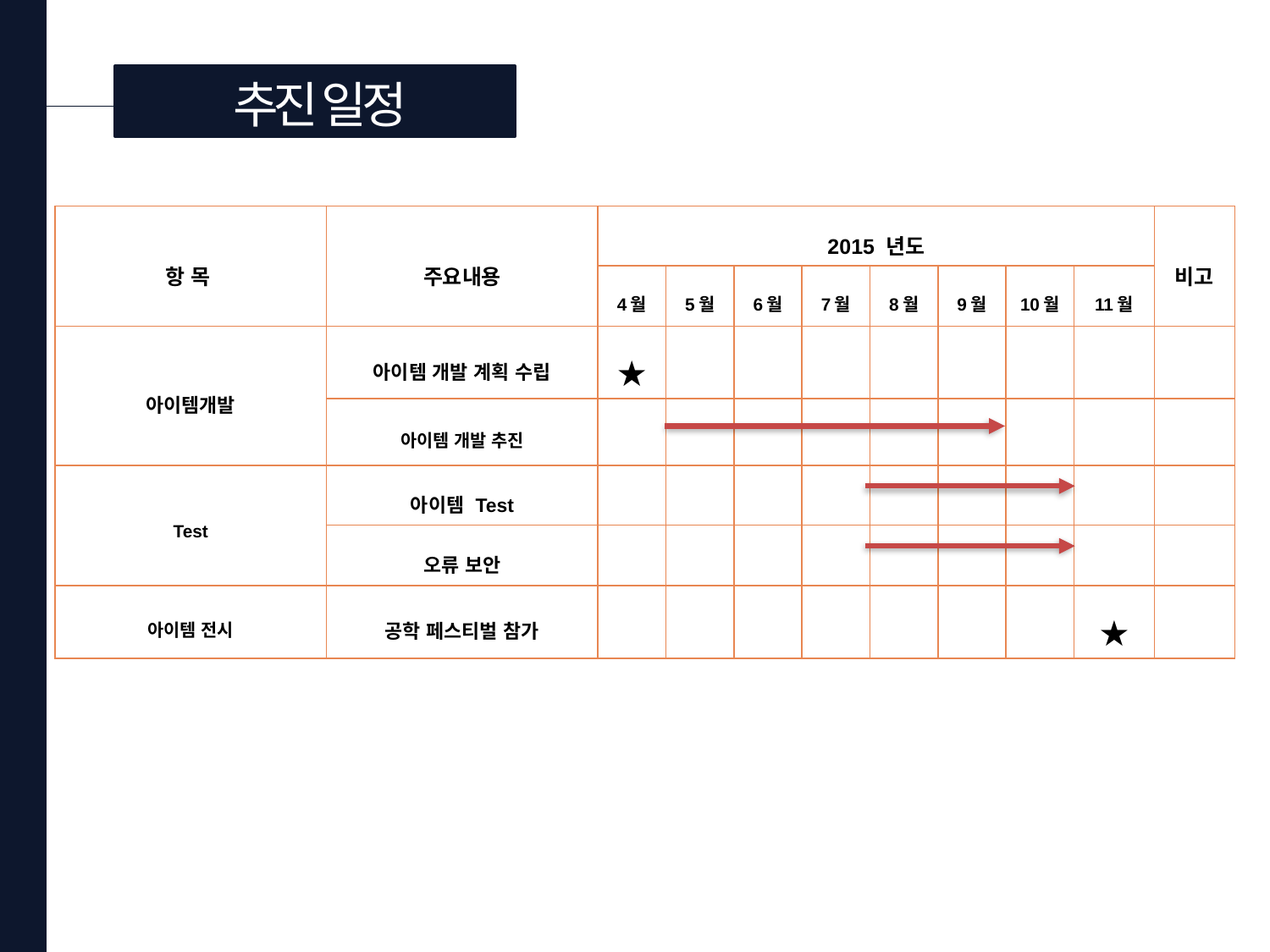

추진 일정
| 항 목 | 주요내용 | 2015 년도 |  |  |  |  |  |  |  | 비고 |
| --- | --- | --- | --- | --- | --- | --- | --- | --- | --- | --- |
|  |  | 4월 | 5월 | 6월 | 7월 | 8월 | 9월 | 10월 | 11월 |  |
| 아이템개발 | 아이템 개발 계획 수립 | ★ |  |  |  |  |  |  |  |  |
|  | 아이템 개발 추진 |  |  |  |  |  |  |  |  |  |
| Test | 아이템 Test |  |  |  |  |  |  |  |  |  |
|  | 오류 보안 |  |  |  |  |  |  |  |  |  |
| 아이템 전시 | 공학 페스티벌 참가 |  |  |  |  |  |  |  | ★ |  |